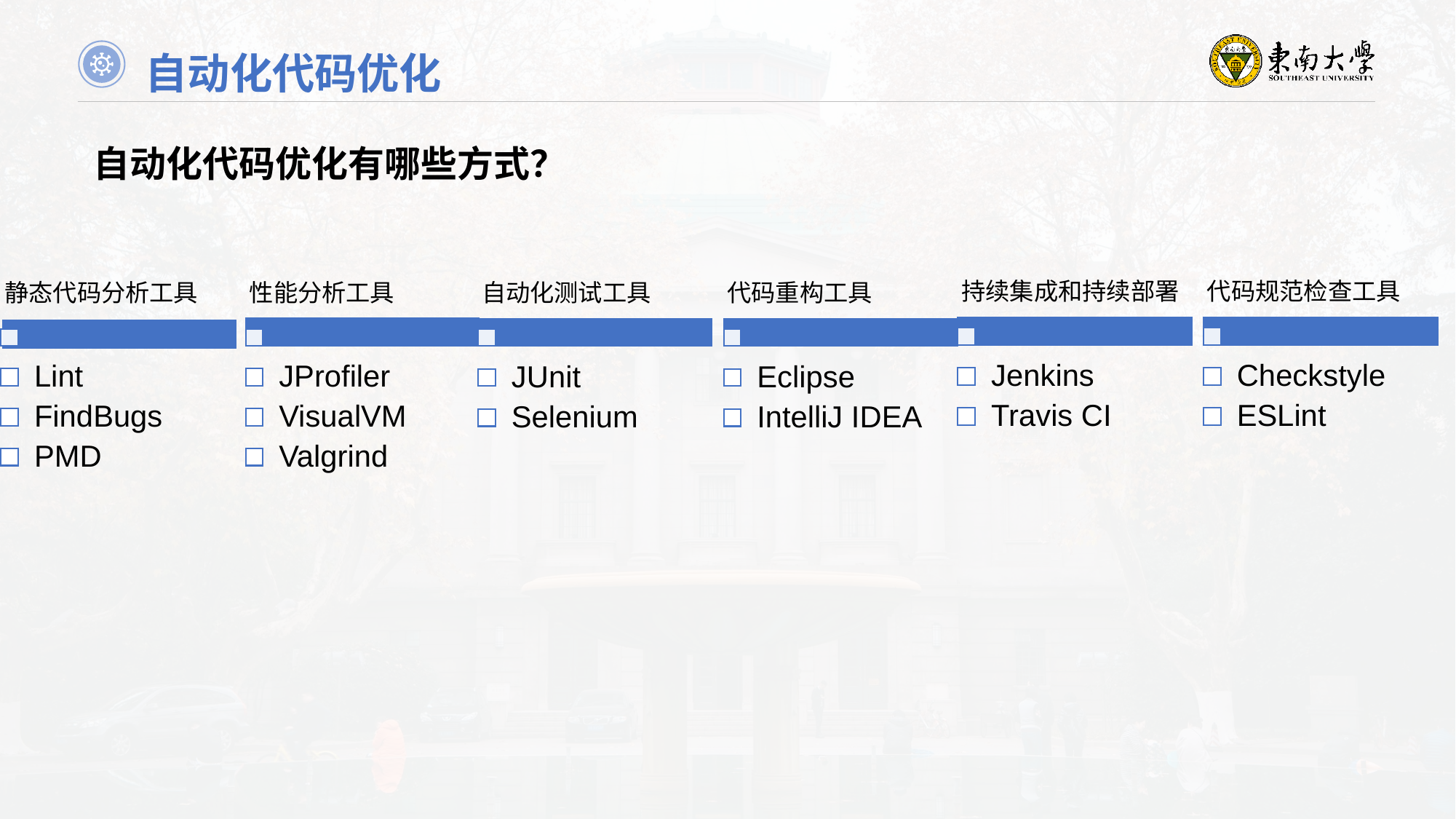

自动化代码优化
自动化代码优化有哪些方式？
持续集成和持续部署
Jenkins
Travis CI

代码规范检查工具
Checkstyle
ESLint

静态代码分析工具
Lint
FindBugs
PMD
性能分析工具
JProfiler
VisualVM
Valgrind
自动化测试工具
JUnit
Selenium

代码重构工具
Eclipse
IntelliJ IDEA